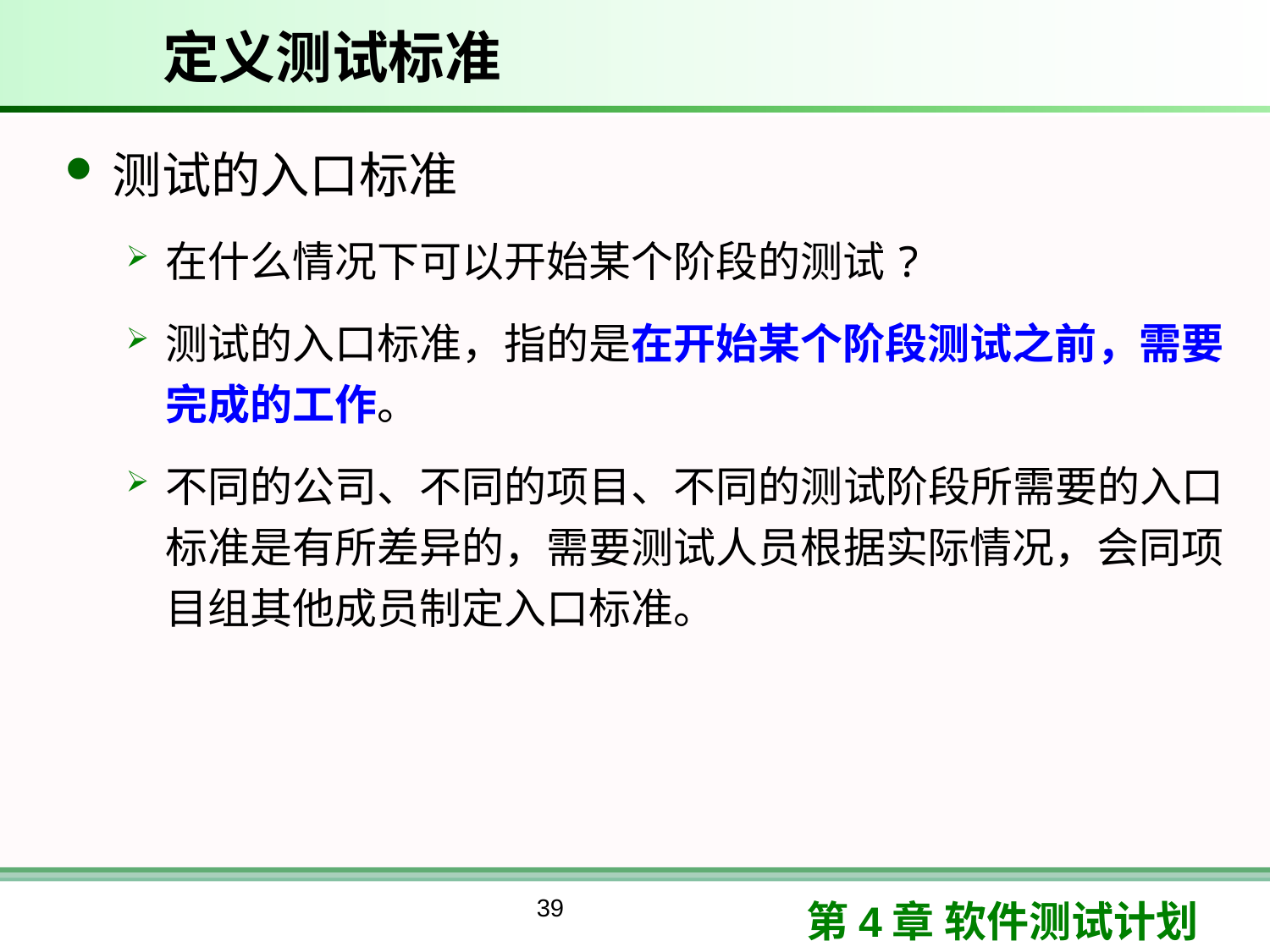

# 定义测试标准
测试的入口标准
在什么情况下可以开始某个阶段的测试?
测试的入口标准，指的是在开始某个阶段测试之前，需要完成的工作。
不同的公司、不同的项目、不同的测试阶段所需要的入口标准是有所差异的，需要测试人员根据实际情况，会同项目组其他成员制定入口标准。

39